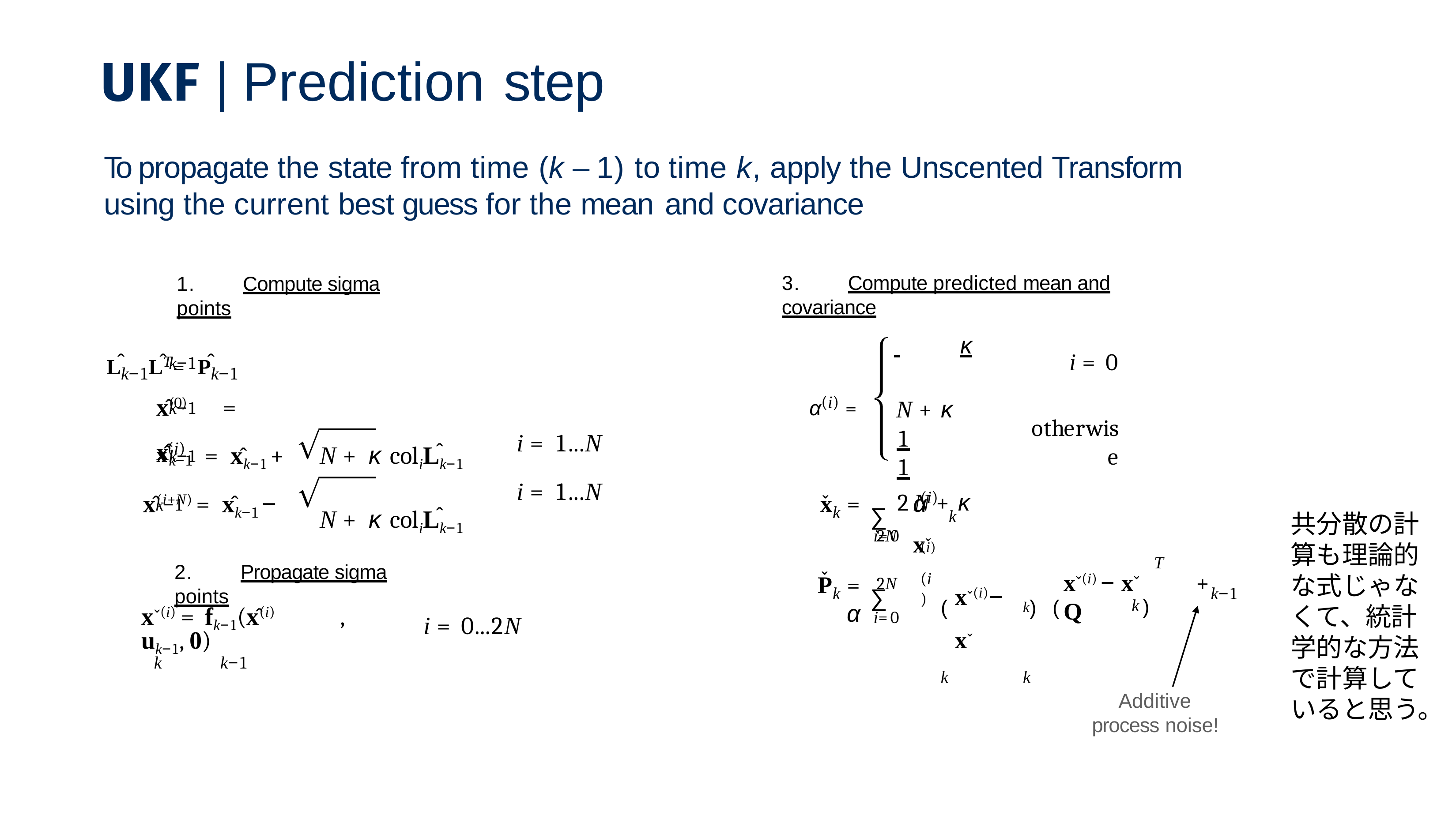

# UKF | Prediction step
To propagate the state from time (k – 1) to time k, apply the Unscented Transform  using the current best guess for the mean and covariance
3.	Compute predicted mean and covariance
1.	Compute sigma points
 	κ
N + κ
1	1
2 N + κ
2N

L̂k−1L̂T	= P̂k−1
i = 0

otherwise
k−1
α(i) =
x̂(0)	= x̂k−1
k−1
x̂(i)
= x̂k−1 +
N + κ coliL̂k−1
N + κ coliL̂k−1
i = 1...N
i = 1...N

k−1
x̂(i+N) = x̂k−1 −

(i)	(i)
ˇ
x
=	α	xˇ
k−1
∑
k
k
共分散の計算も理論的な式じゃなくて、統計学的な方法で計算していると思う。
i=0  2N
T
xˇ(i)  − xˇ	+ Q
2.	Propagate sigma points
ˇ
(i)
P
=	α
xˇ(i) − xˇ
k)
(	k
k) (	k
∑
k
k−1
i=0

xˇ(i)   = fk−1(x̂(i)	, uk−1, 0)
k	k−1
i = 0...2N
Additive  process noise!